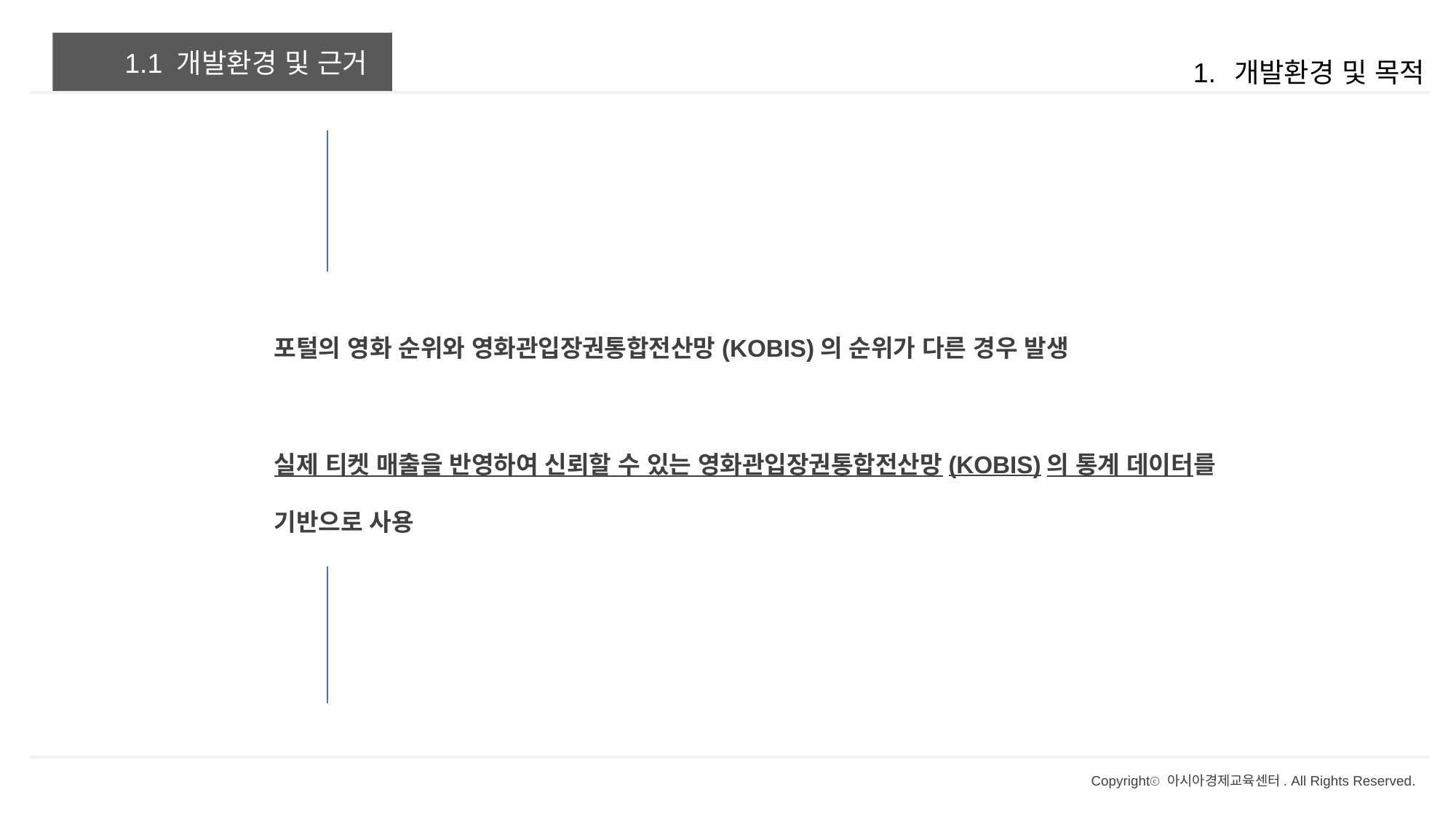

개발환경 및 목적

1.1 개발환경 및 근거
포털의 영화 순위와 영화관입장권통합전산망(KOBIS)의 순위가 다른 경우 발생

실제 티켓 매출을 반영하여 신뢰할 수 있는 영화관입장권통합전산망(KOBIS)의 통계 데이터를
기반으로 사용